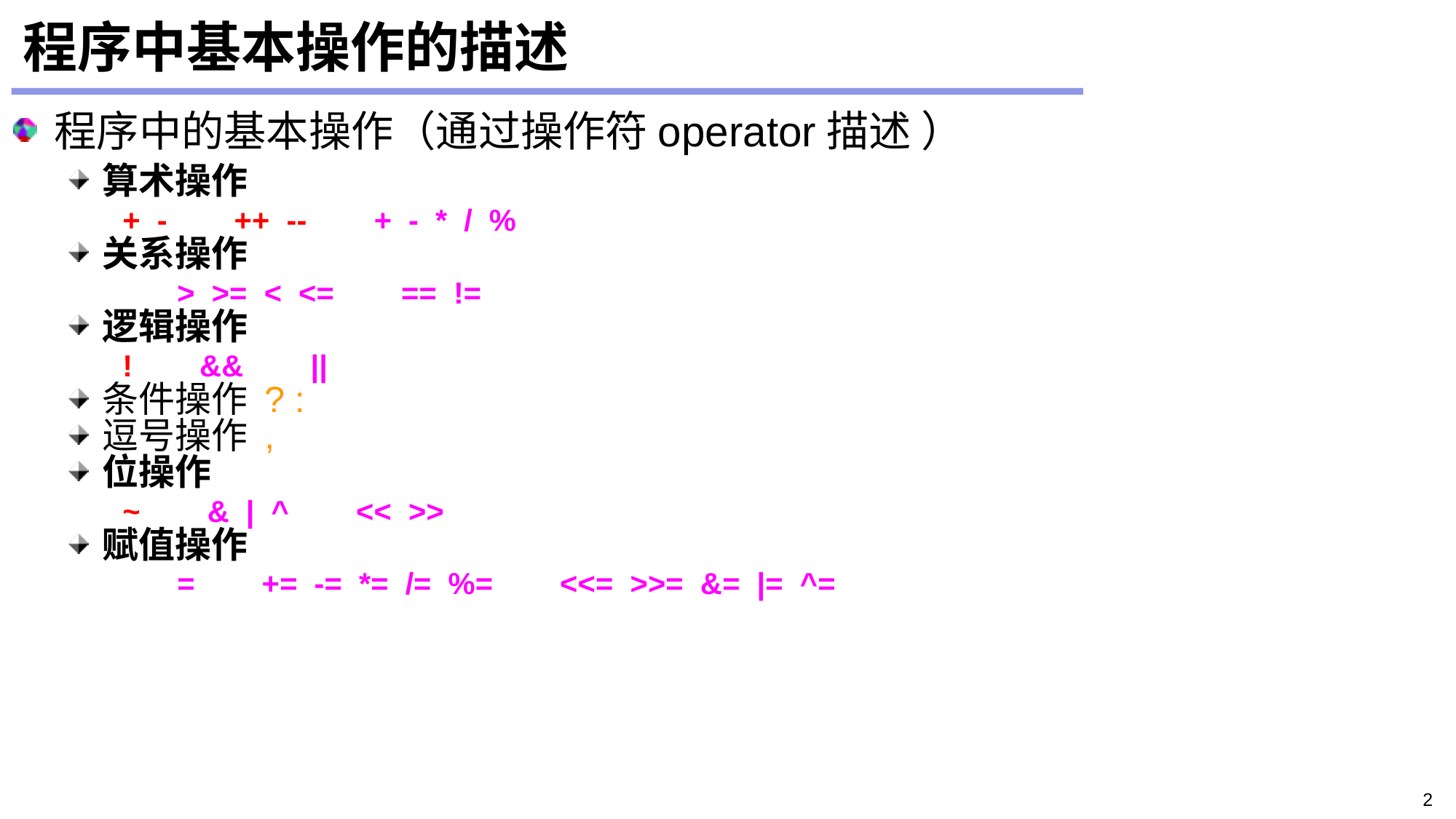

# 程序中基本操作的描述
程序中的基本操作（通过操作符operator描述 ）
算术操作
+  -        ++  --        +  -  *  /  %
关系操作
	>  >=  <  <=        ==  !=
逻辑操作
!        &&        ||
条件操作 ? :
逗号操作 ,
位操作
~        &  |  ^        <<  >>
赋值操作
	=        +=  -=  *=  /=  %=        <<=  >>=  &=  |=  ^=
2